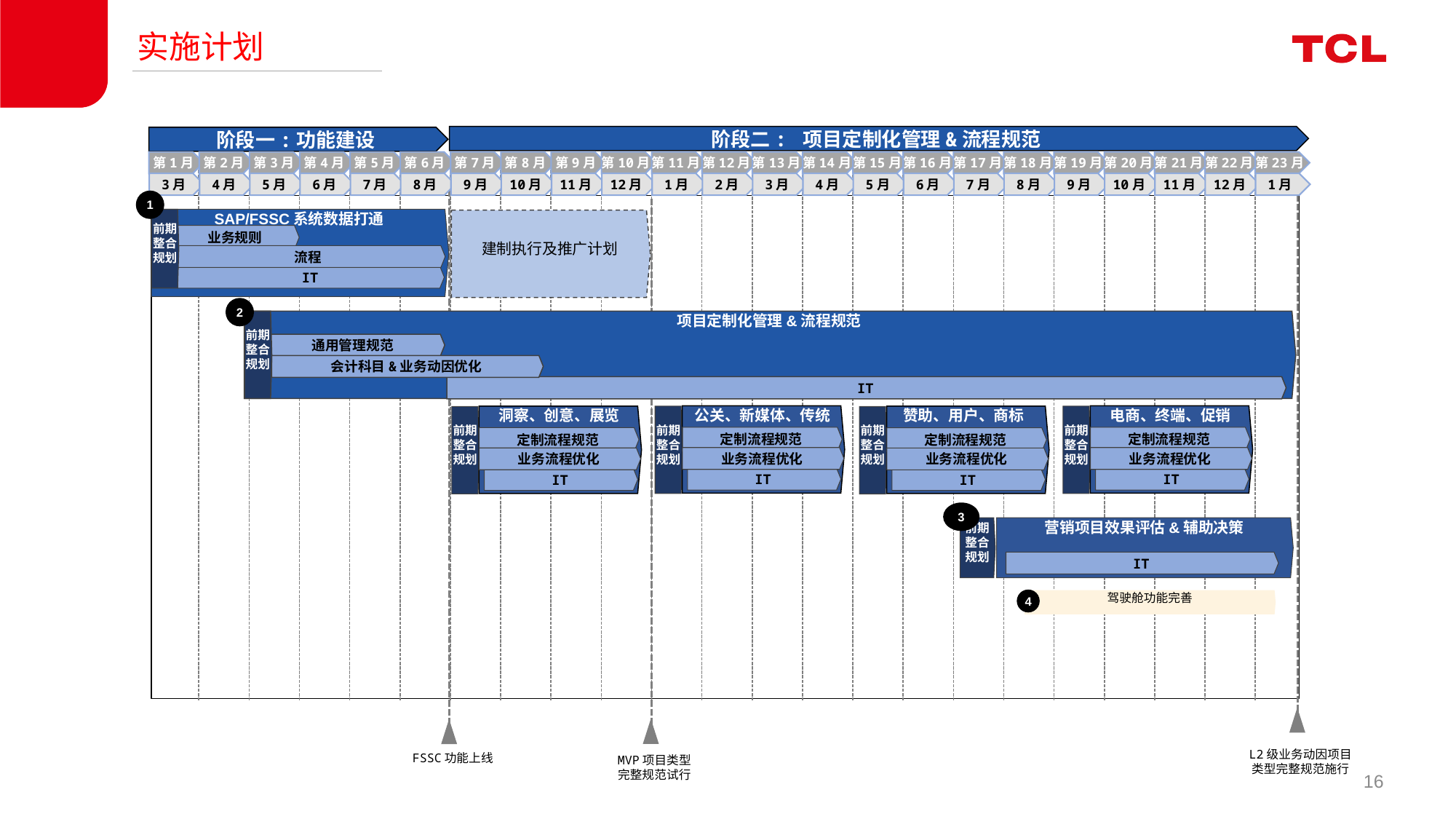

实施计划
阶段二: 项目定制化管理&流程规范
阶段一:功能建设
第1月
第2月
第3月
第4月
第5月
第6月
第7月
第8月
第9月
第10月
第11月
第12月
第13月
第14月
第15月
第16月
第17月
第18月
第19月
第20月
第21月
第22月
第23月
3月
4月
5月
6月
7月
8月
9月
10月
11月
12月
1月
2月
3月
4月
5月
6月
7月
8月
9月
10月
11月
12月
1月
1

SAP/FSSC系统数据打通
前期整合规划
建制执行及推广计划
业务规则
流程
IT
2
项目定制化管理&流程规范
前期整合规划
通用管理规范
会计科目&业务动因优化
IT
公关、新媒体、传统
前期整合规划
定制流程规范
业务流程优化
IT
电商、终端、促销
前期整合规划
定制流程规范
业务流程优化
IT
洞察、创意、展览
前期整合规划
定制流程规范
业务流程优化
IT
赞助、用户、商标
前期整合规划
定制流程规范
业务流程优化
IT
3
营销项目效果评估&辅助决策
前期整合规划
IT
驾驶舱功能完善
4

L2级业务动因项目类型完整规范施行
FSSC功能上线
MVP项目类型完整规范试行
16